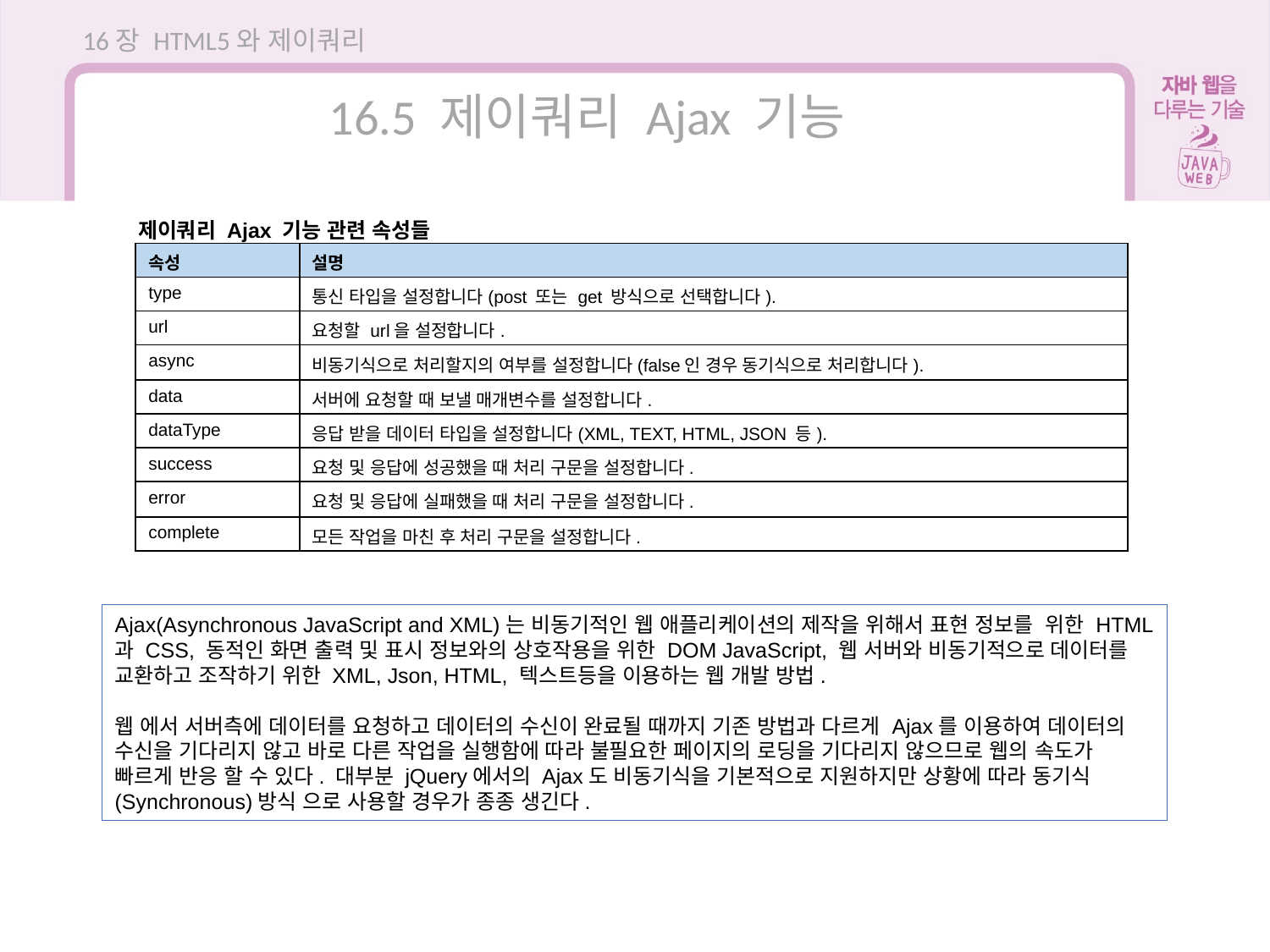

16장 HTML5와 제이쿼리
16.5 제이쿼리 Ajax 기능
제이쿼리 Ajax 기능 관련 속성들
| 속성 | 설명 |
| --- | --- |
| type | 통신 타입을 설정합니다(post 또는 get 방식으로 선택합니다). |
| url | 요청할 url을 설정합니다. |
| async | 비동기식으로 처리할지의 여부를 설정합니다(false인 경우 동기식으로 처리합니다). |
| data | 서버에 요청할 때 보낼 매개변수를 설정합니다. |
| dataType | 응답 받을 데이터 타입을 설정합니다(XML, TEXT, HTML, JSON 등). |
| success | 요청 및 응답에 성공했을 때 처리 구문을 설정합니다. |
| error | 요청 및 응답에 실패했을 때 처리 구문을 설정합니다. |
| complete | 모든 작업을 마친 후 처리 구문을 설정합니다. |
Ajax(Asynchronous JavaScript and XML)는 비동기적인 웹 애플리케이션의 제작을 위해서 표현 정보를  위한 HTML과 CSS, 동적인 화면 출력 및 표시 정보와의 상호작용을 위한 DOM JavaScript, 웹 서버와 비동기적으로 데이터를 교환하고 조작하기 위한 XML, Json, HTML, 텍스트등을 이용하는 웹 개발 방법.

웹 에서 서버측에 데이터를 요청하고 데이터의 수신이 완료될 때까지 기존 방법과 다르게 Ajax를 이용하여 데이터의 수신을 기다리지 않고 바로 다른 작업을 실행함에 따라 불필요한 페이지의 로딩을 기다리지 않으므로 웹의 속도가 빠르게 반응 할 수 있다. 대부분 jQuery에서의 Ajax도 비동기식을 기본적으로 지원하지만 상황에 따라 동기식(Synchronous)방식 으로 사용할 경우가 종종 생긴다.